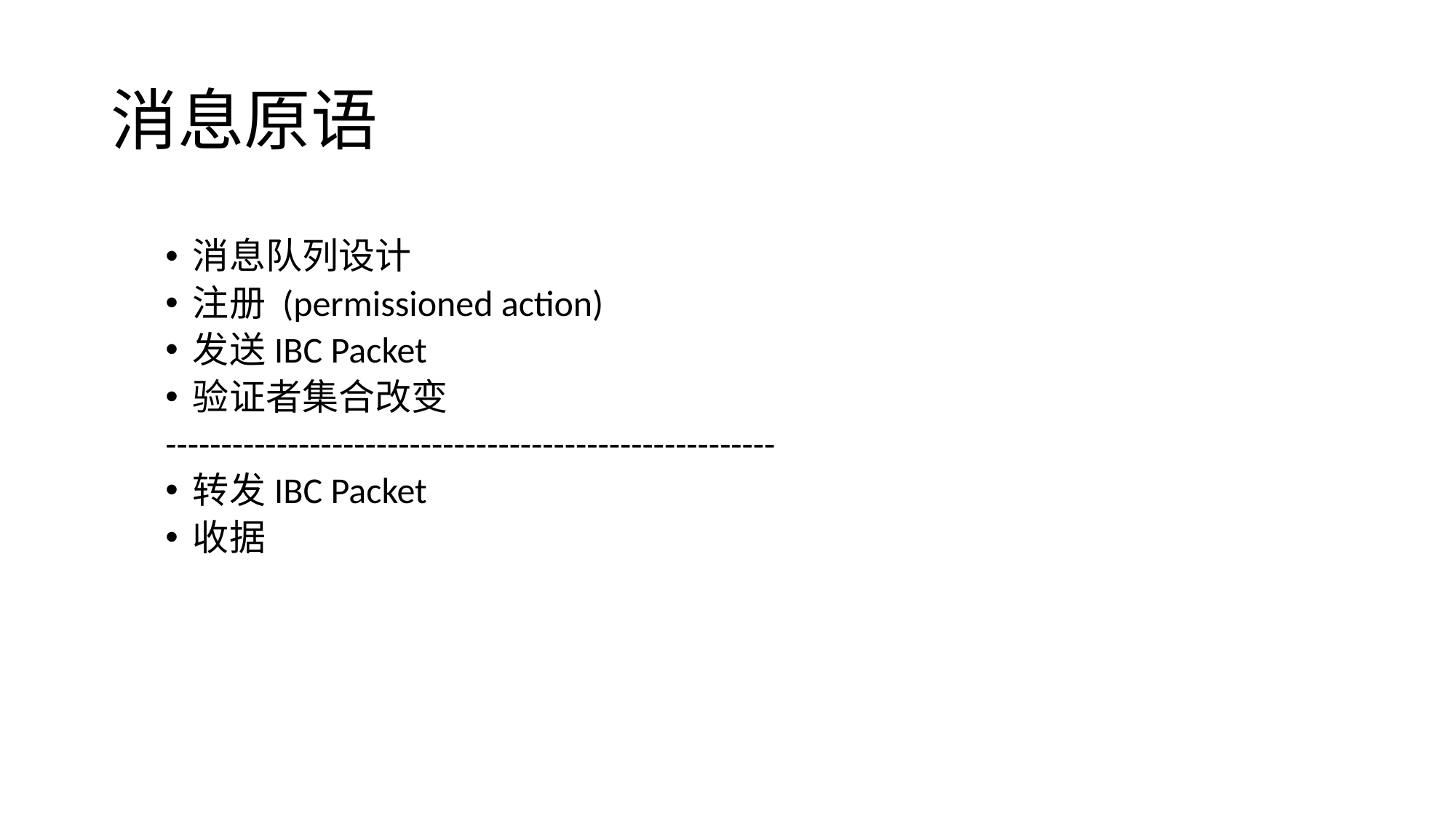

# 消息原语
消息队列设计
注册 (permissioned action)
发送IBC Packet
验证者集合改变
-------------------------------------------------------
转发IBC Packet
收据